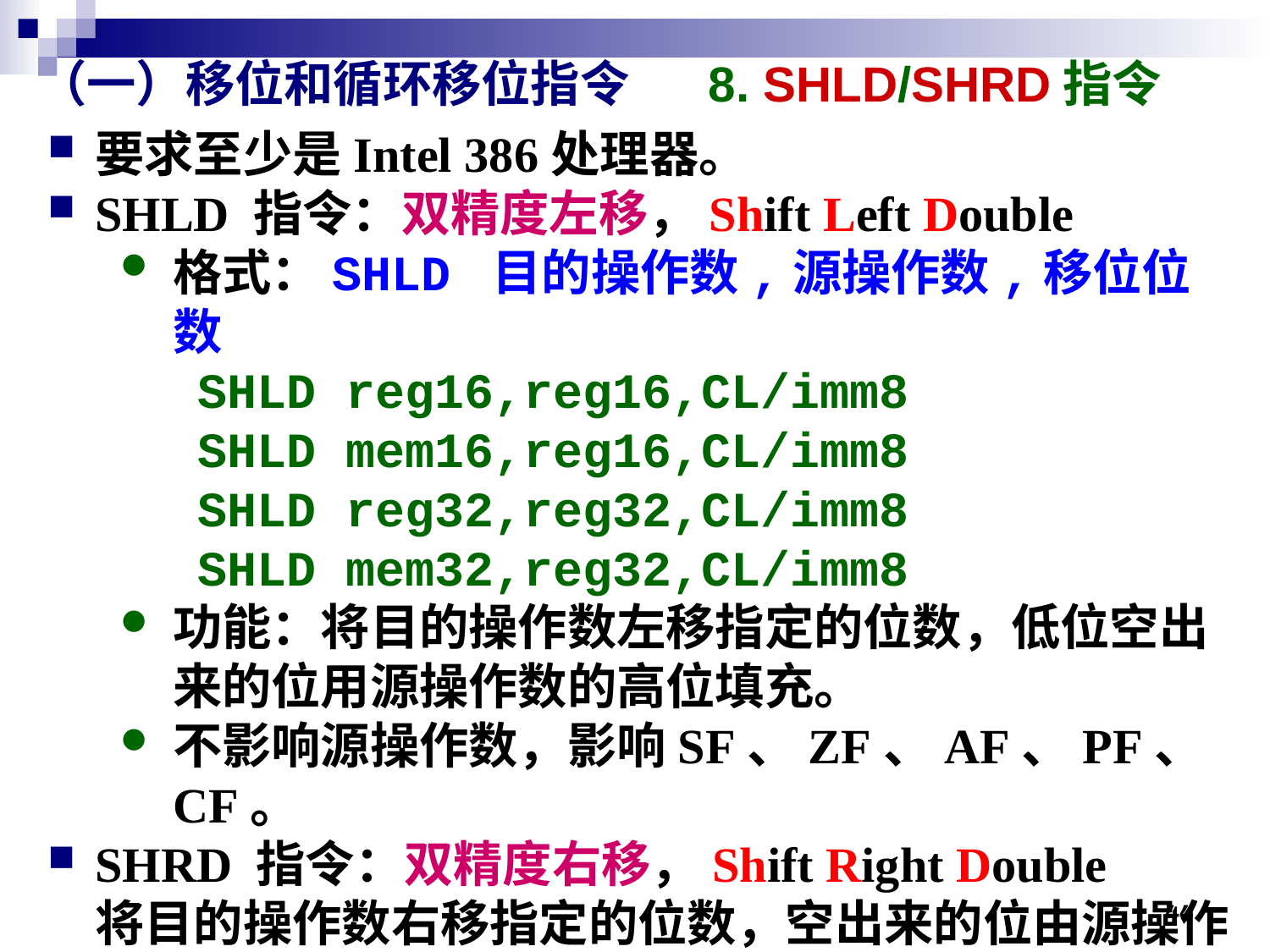

# （一）移位和循环移位指令      8. SHLD/SHRD指令
要求至少是Intel 386处理器。
SHLD 指令：双精度左移，Shift Left Double
格式：SHLD 目的操作数,源操作数,移位位数
SHLD reg16,reg16,CL/imm8
SHLD mem16,reg16,CL/imm8
SHLD reg32,reg32,CL/imm8
SHLD mem32,reg32,CL/imm8
功能：将目的操作数左移指定的位数，低位空出来的位用源操作数的高位填充。
不影响源操作数，影响SF、ZF、AF、PF、CF。
SHRD 指令：双精度右移，Shift Right Double
将目的操作数右移指定的位数，空出来的位由源操作数的低位填充。
44